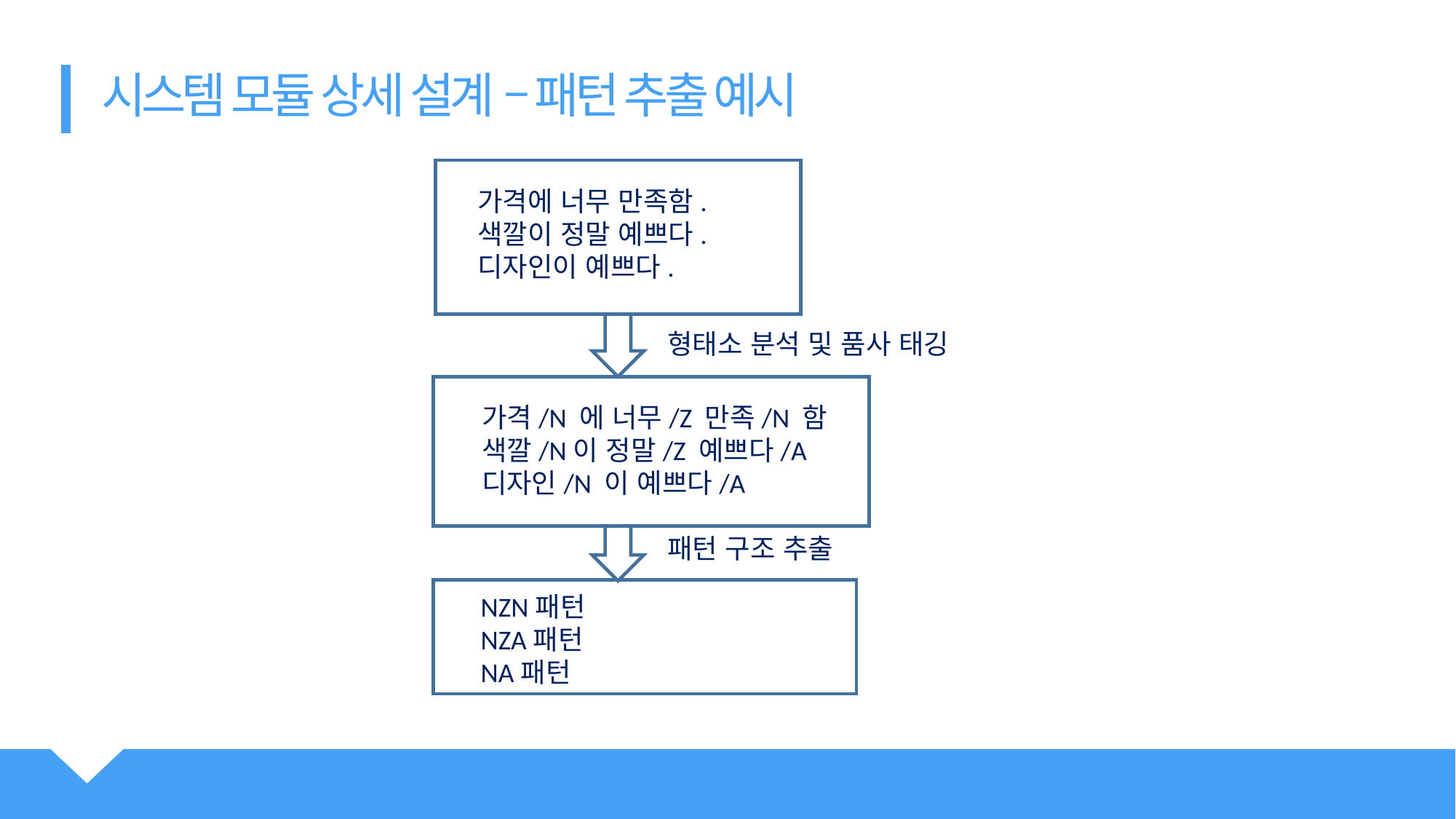

시스템 모듈 상세 설계 – 패턴 추출 예시

가격에 너무 만족함.
색깔이 정말 예쁘다.
디자인이 예쁘다.

형태소 분석 및 품사 태깅

가격/N 에 너무/Z 만족/N 함
색깔/N이 정말/Z 예쁘다/A
디자인/N 이 예쁘다/A
패턴 구조 추출

NZN패턴
NZA패턴
NA패턴